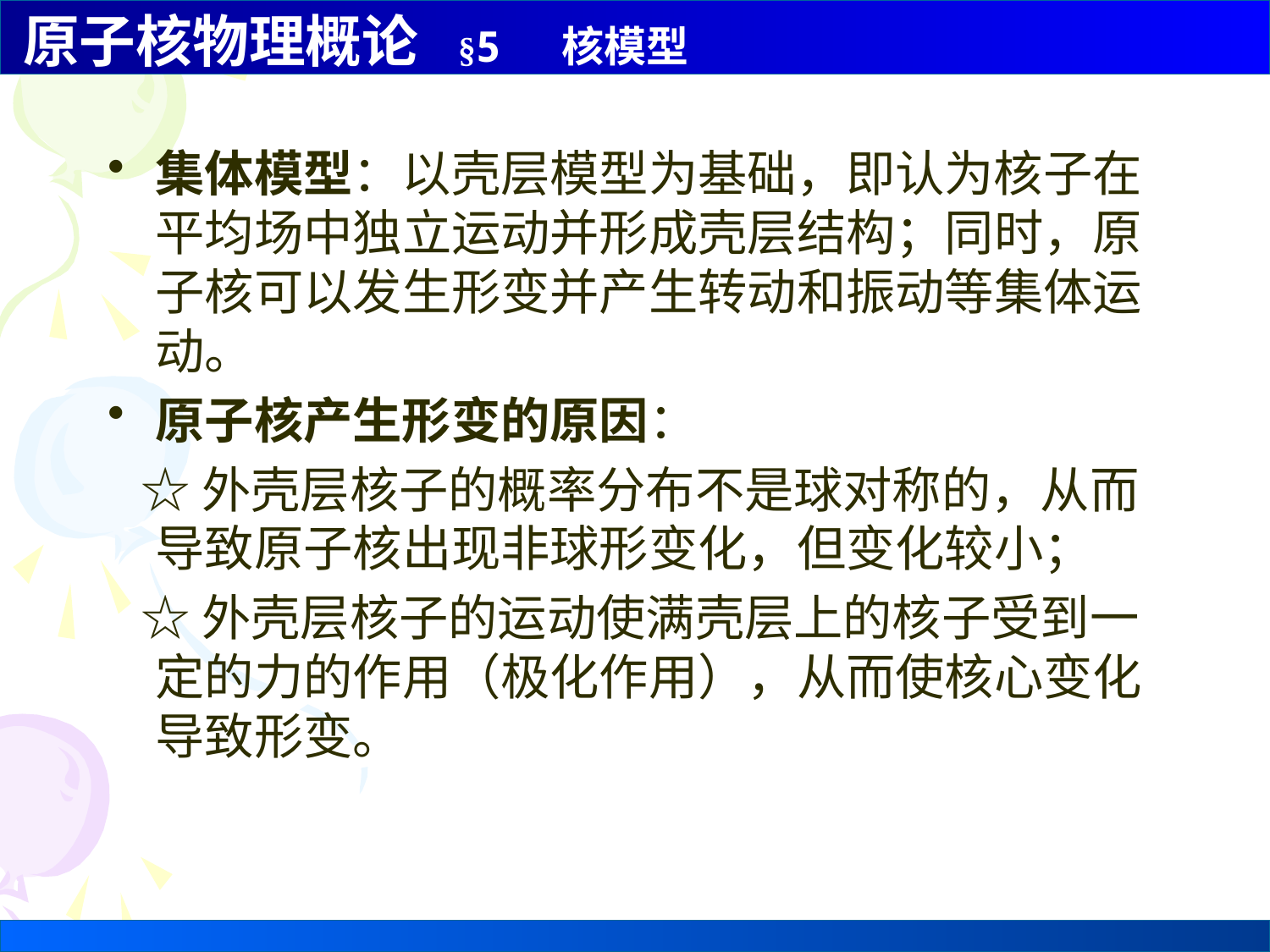

集体模型：以壳层模型为基础，即认为核子在平均场中独立运动并形成壳层结构；同时，原子核可以发生形变并产生转动和振动等集体运动。
原子核产生形变的原因：
   ☆外壳层核子的概率分布不是球对称的，从而导致原子核出现非球形变化，但变化较小；
   ☆外壳层核子的运动使满壳层上的核子受到一定的力的作用（极化作用），从而使核心变化导致形变。